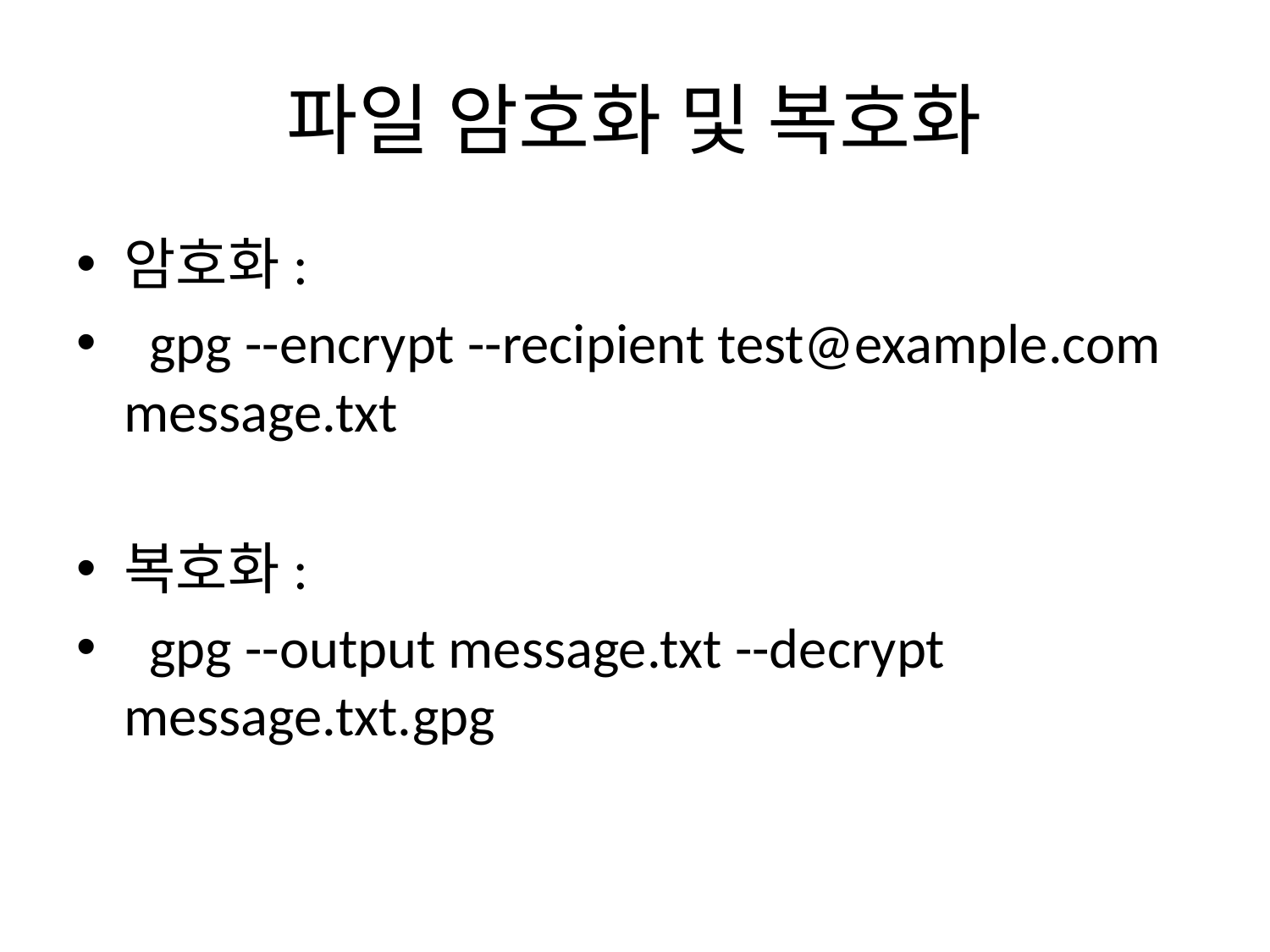

# 파일 암호화 및 복호화
암호화:
  gpg --encrypt --recipient test@example.com message.txt

복호화:
  gpg --output message.txt --decrypt message.txt.gpg